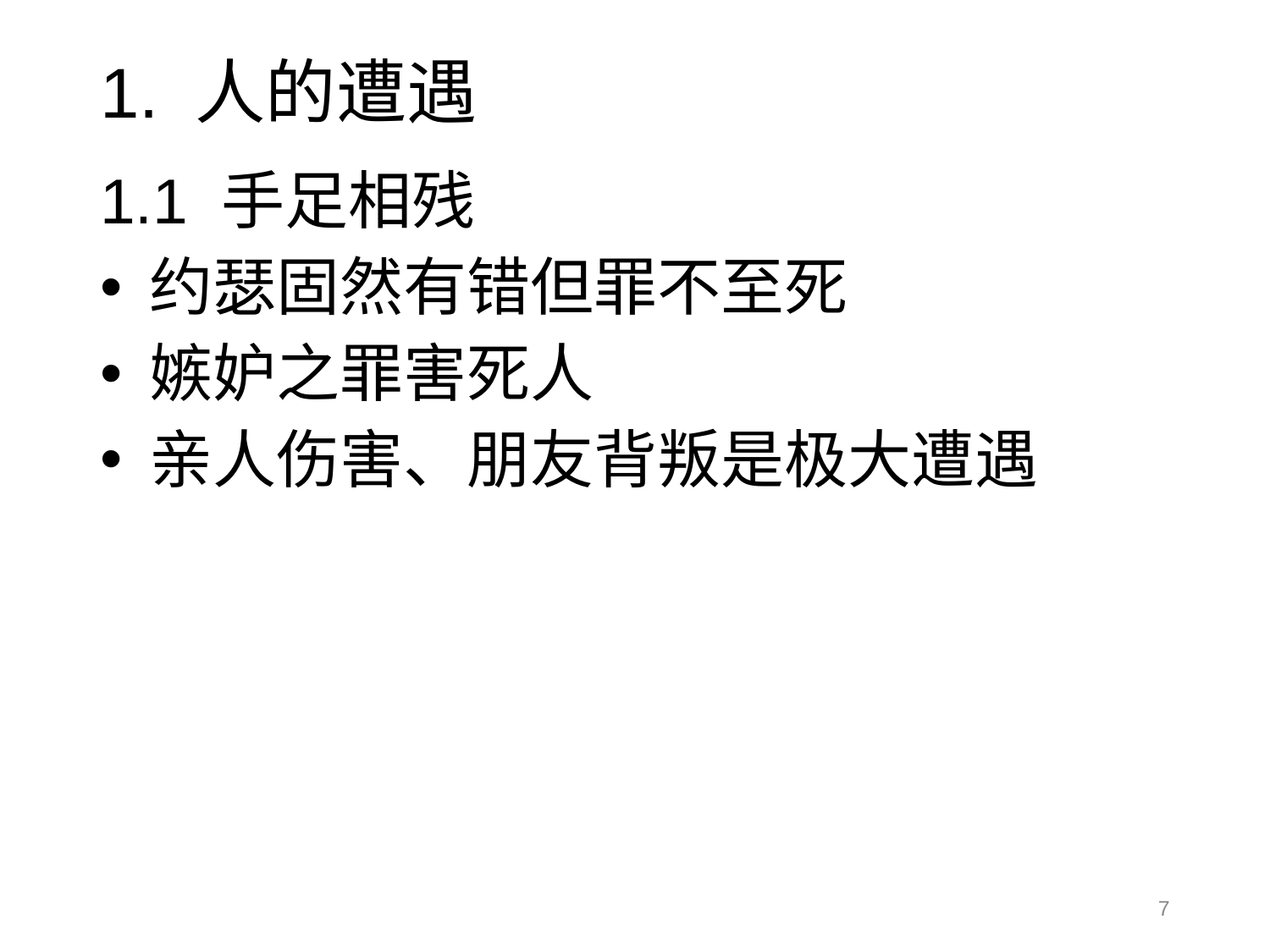

# 1. 人的遭遇
1.1 手足相残
约瑟固然有错但罪不至死
嫉妒之罪害死人
亲人伤害、朋友背叛是极大遭遇
7